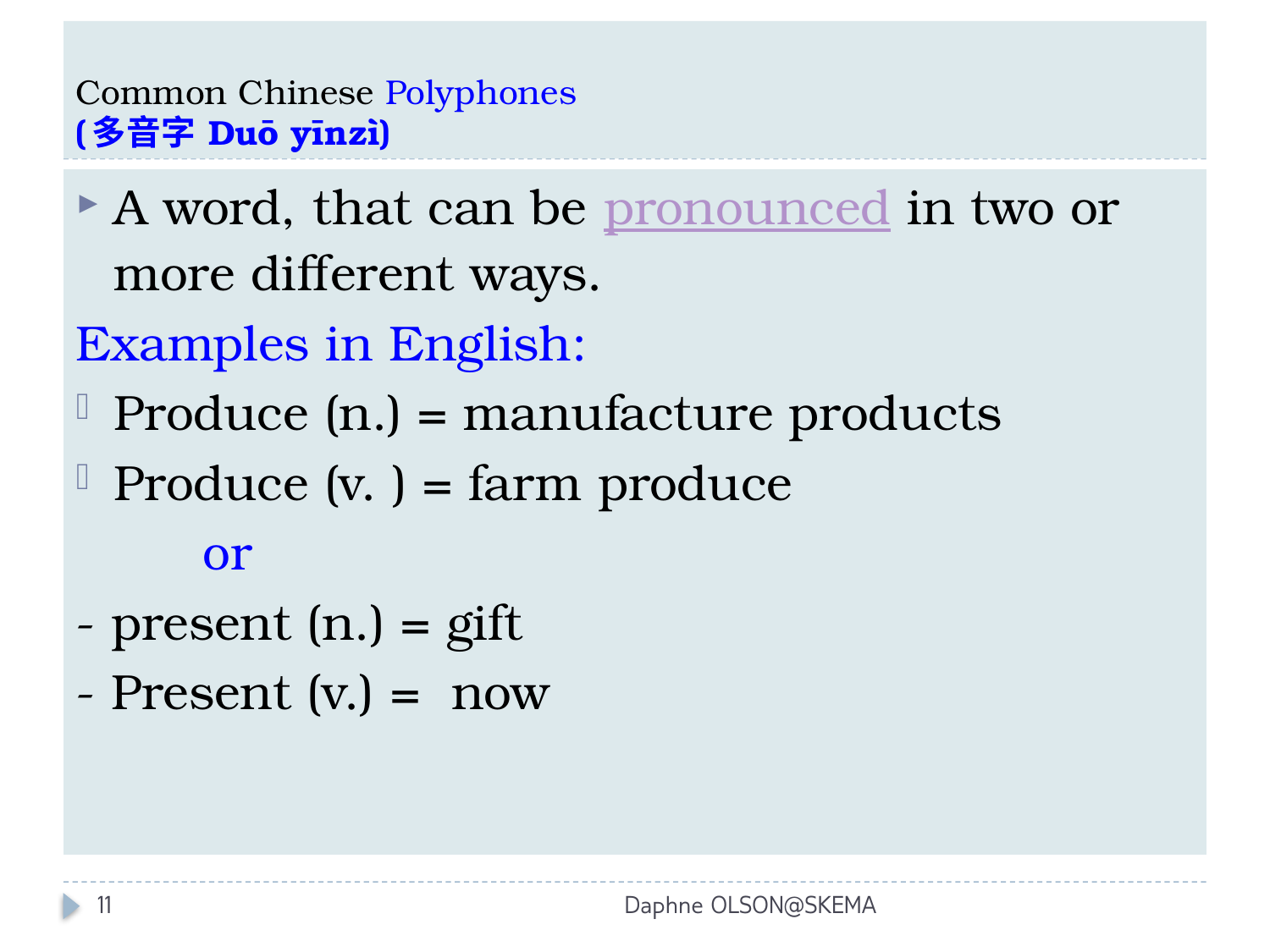

# Common Chinese Polyphones (多音字 Duō yīnzì)
A word, that can be pronounced in two or more different ways.
Examples in English:
Produce (n.) = manufacture products
Produce (v. ) = farm produce
        or
- present (n.) = gift
- Present (v.) =  now

11
Daphne OLSON@SKEMA